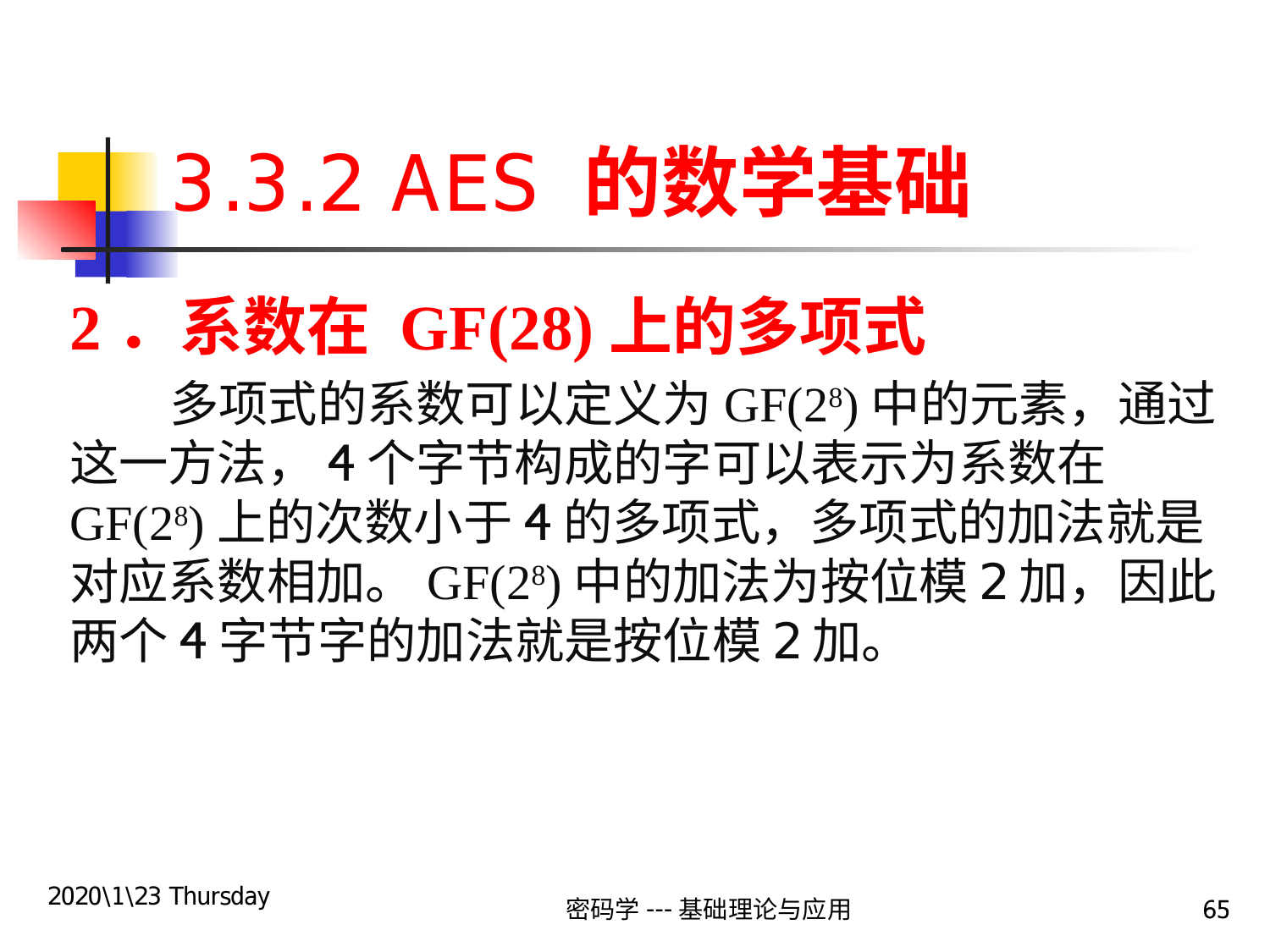

# 3.3.2 AES 的数学基础
2．系数在 GF(28)上的多项式
多项式的系数可以定义为GF(28)中的元素，通过这一方法，4个字节构成的字可以表示为系数在GF(28)上的次数小于4的多项式，多项式的加法就是对应系数相加。GF(28)中的加法为按位模2加，因此两个4字节字的加法就是按位模2加。
2020\1\23 Thursday
密码学---基础理论与应用
65